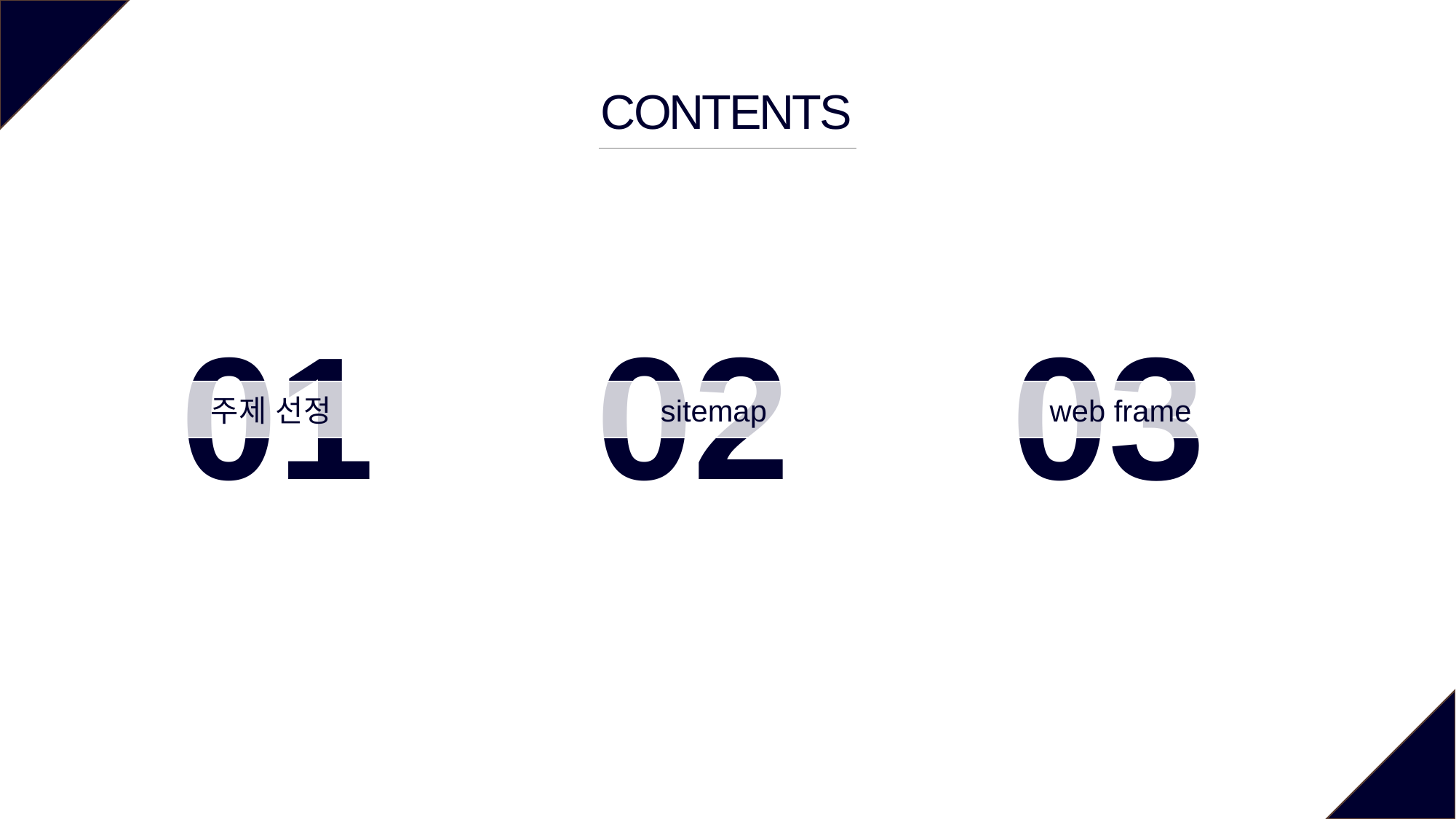

CONTENTS
01
02
03
주제 선정
sitemap
web frame